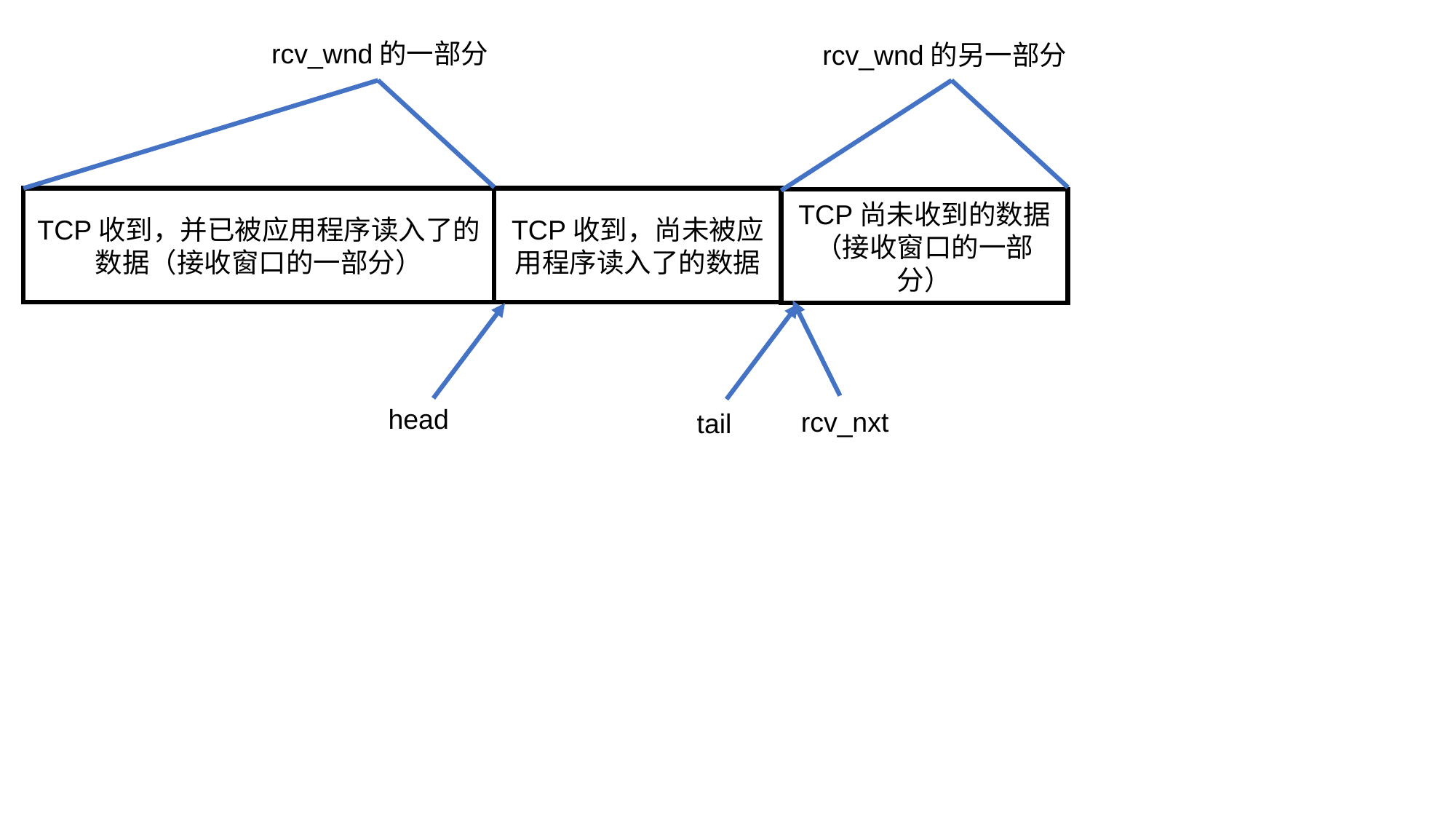

rcv_wnd的一部分
rcv_wnd的另一部分
TCP收到，并已被应用程序读入了的数据（接收窗口的一部分）
TCP收到，尚未被应用程序读入了的数据
TCP尚未收到的数据（接收窗口的一部分）
head
rcv_nxt
tail